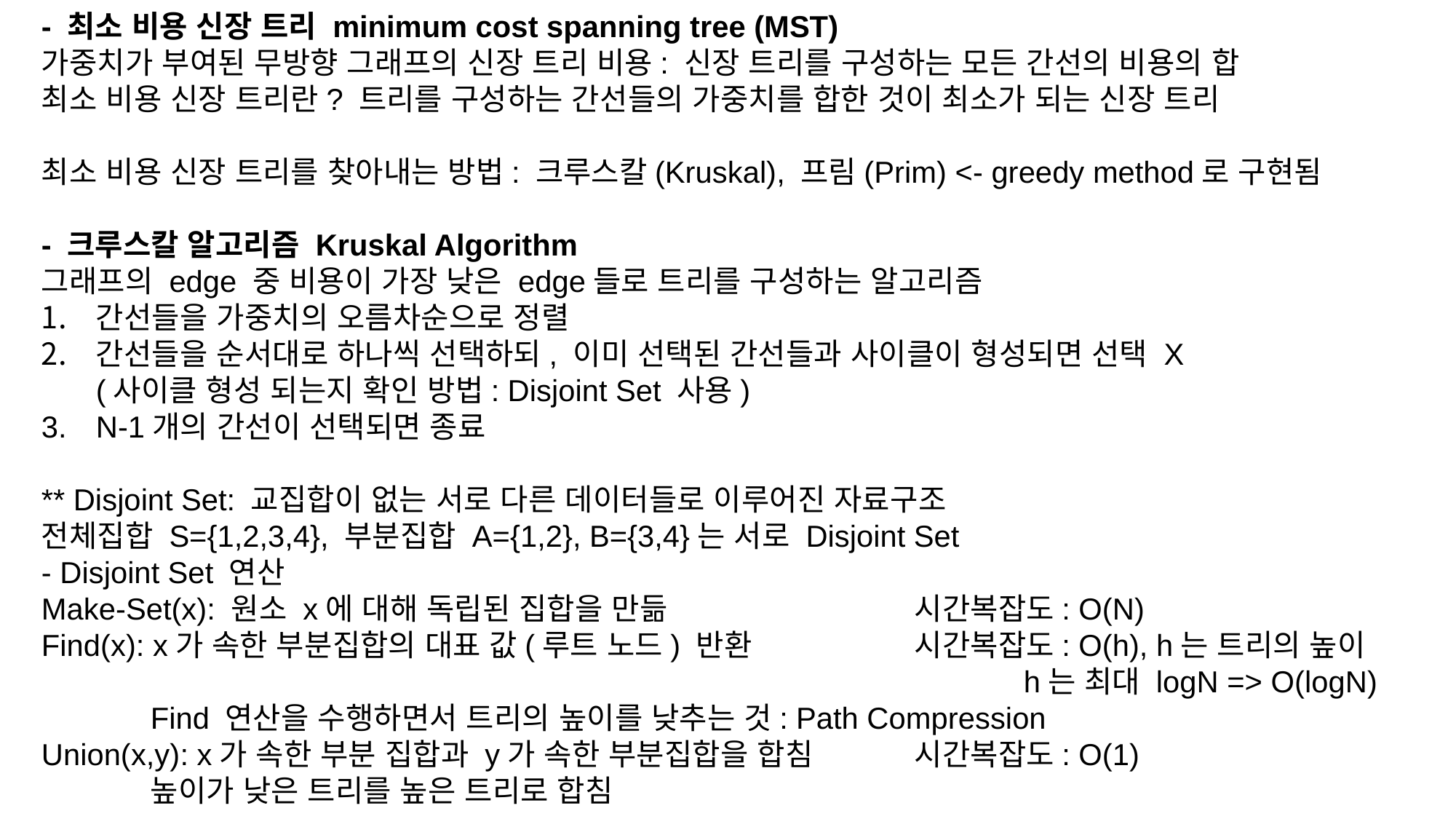

- 최소 비용 신장 트리 minimum cost spanning tree (MST)
가중치가 부여된 무방향 그래프의 신장 트리 비용: 신장 트리를 구성하는 모든 간선의 비용의 합
최소 비용 신장 트리란? 트리를 구성하는 간선들의 가중치를 합한 것이 최소가 되는 신장 트리

최소 비용 신장 트리를 찾아내는 방법: 크루스칼(Kruskal), 프림(Prim) <- greedy method로 구현됨

- 크루스칼 알고리즘 Kruskal Algorithm
그래프의 edge 중 비용이 가장 낮은 edge들로 트리를 구성하는 알고리즘
간선들을 가중치의 오름차순으로 정렬
간선들을 순서대로 하나씩 선택하되, 이미 선택된 간선들과 사이클이 형성되면 선택 X
(사이클 형성 되는지 확인 방법: Disjoint Set 사용)
N-1개의 간선이 선택되면 종료

** Disjoint Set: 교집합이 없는 서로 다른 데이터들로 이루어진 자료구조
전체집합 S={1,2,3,4}, 부분집합 A={1,2}, B={3,4}는 서로 Disjoint Set
- Disjoint Set 연산
Make-Set(x): 원소 x에 대해 독립된 집합을 만듦			시간복잡도: O(N)
Find(x): x가 속한 부분집합의 대표 값(루트 노드) 반환		시간복잡도: O(h), h는 트리의 높이
									h는 최대 logN => O(logN)
	Find 연산을 수행하면서 트리의 높이를 낮추는 것: Path Compression
Union(x,y): x가 속한 부분 집합과 y가 속한 부분집합을 합침	시간복잡도: O(1)
	높이가 낮은 트리를 높은 트리로 합침